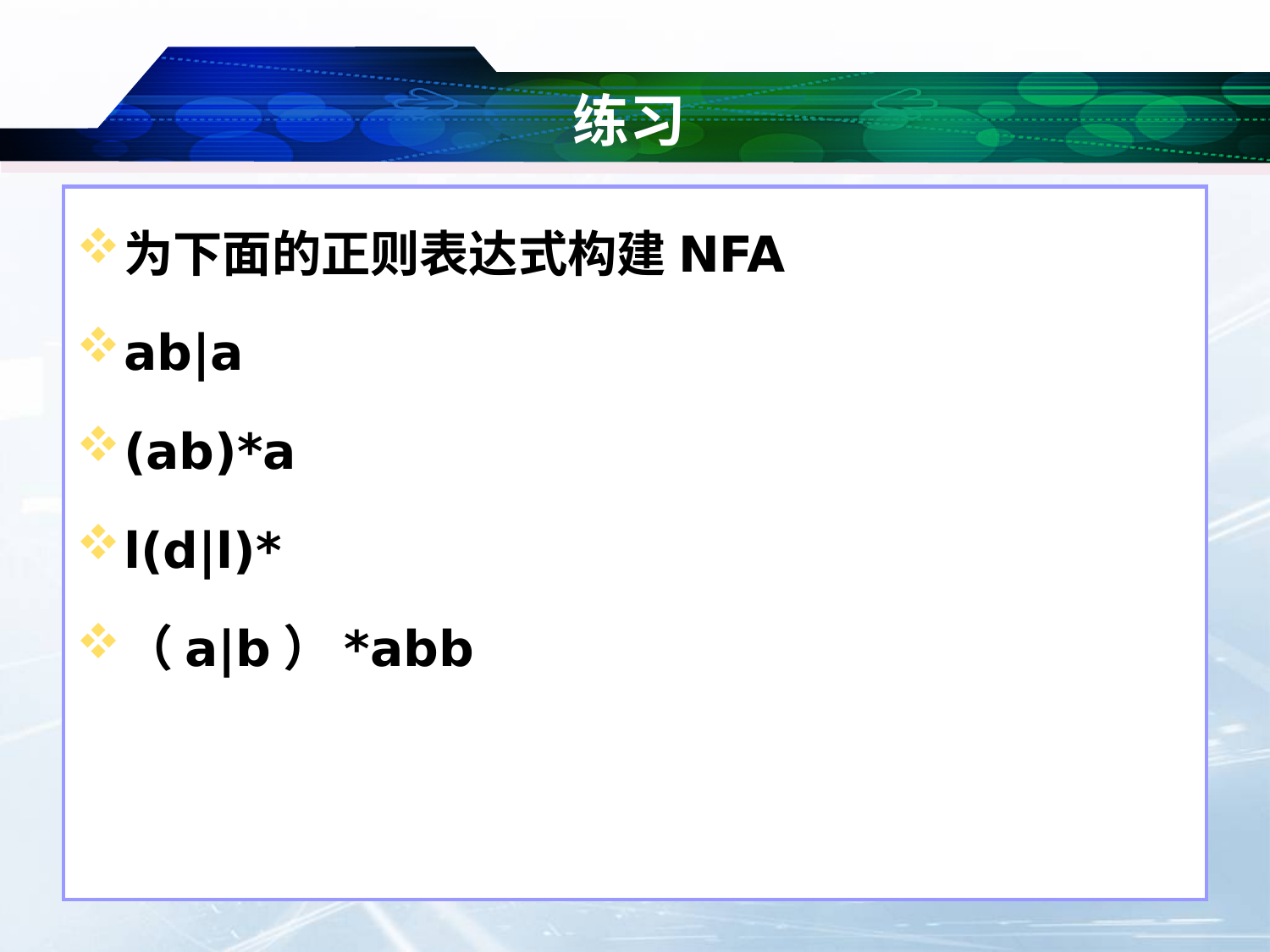

# 练习
为下面的正则表达式构建NFA
ab|a
(ab)*a
l(d|l)*
（a|b）*abb